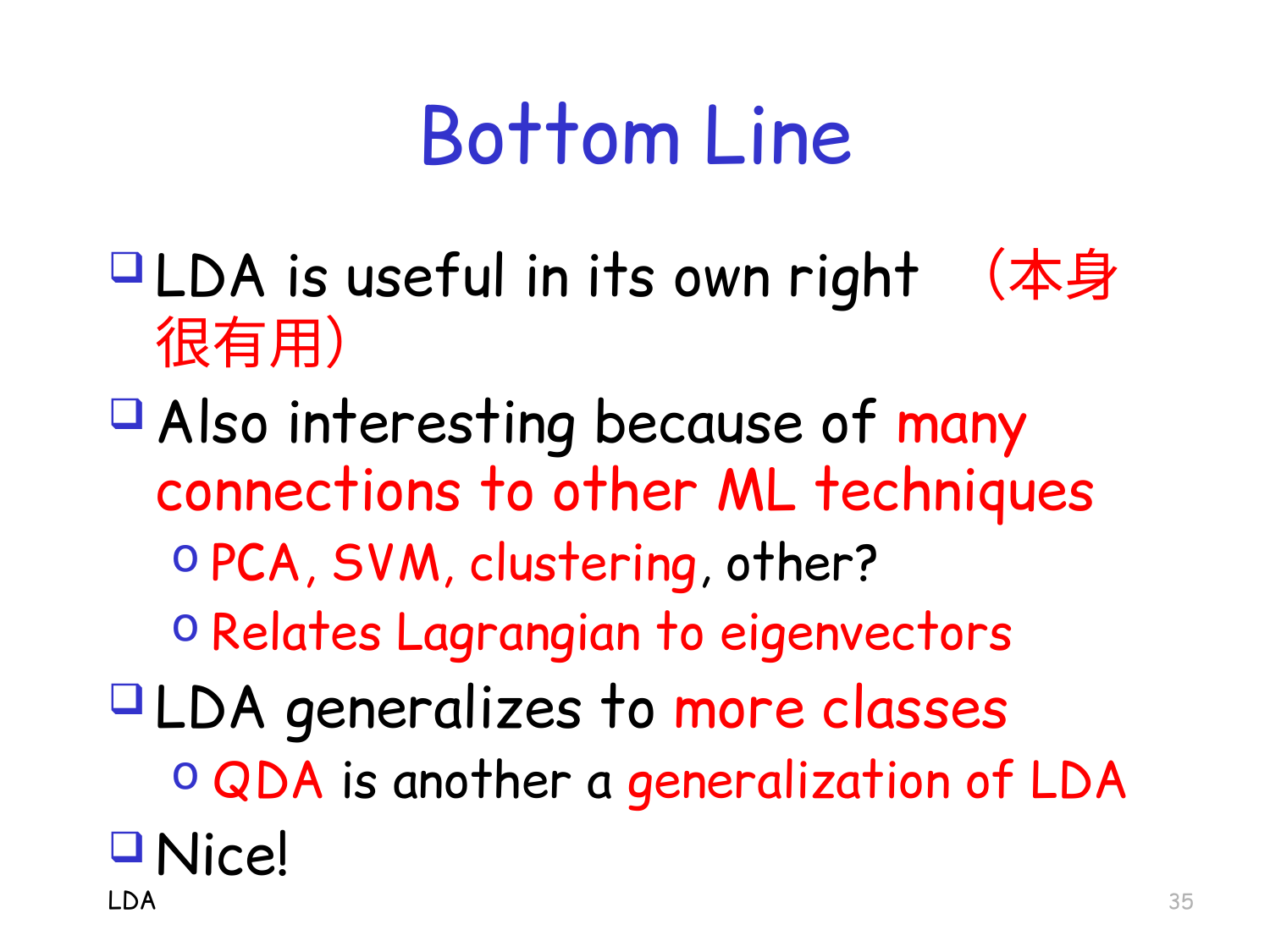

# Bottom Line
LDA is useful in its own right （本身很有用）
Also interesting because of many connections to other ML techniques
PCA, SVM, clustering, other?
Relates Lagrangian to eigenvectors
LDA generalizes to more classes
QDA is another a generalization of LDA
Nice!
LDA
35